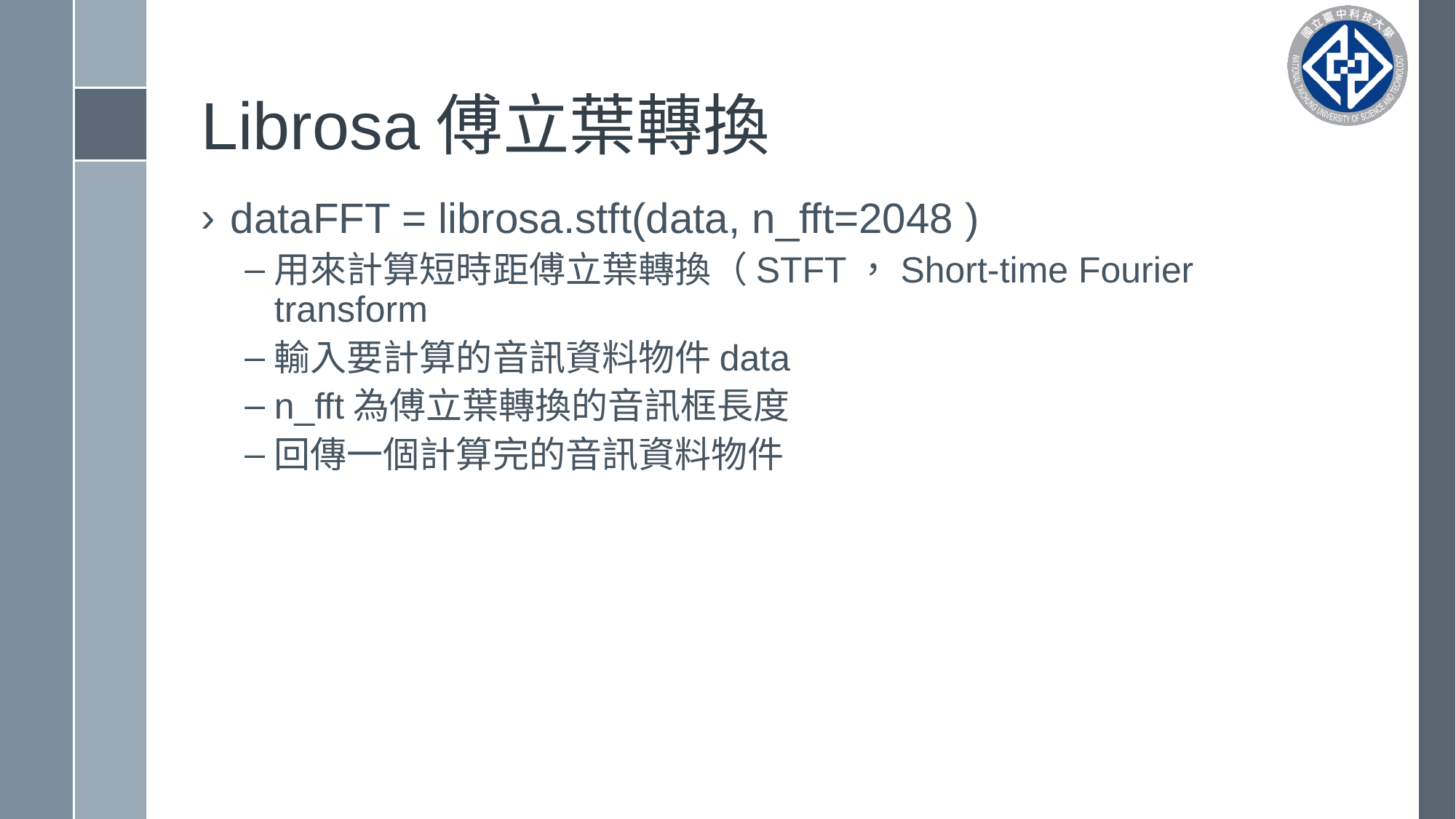

# Librosa傅立葉轉換
dataFFT = librosa.stft(data, n_fft=2048 )
用來計算短時距傅立葉轉換（STFT，Short-time Fourier transform
輸入要計算的音訊資料物件data
n_fft為傅立葉轉換的音訊框長度
回傳一個計算完的音訊資料物件